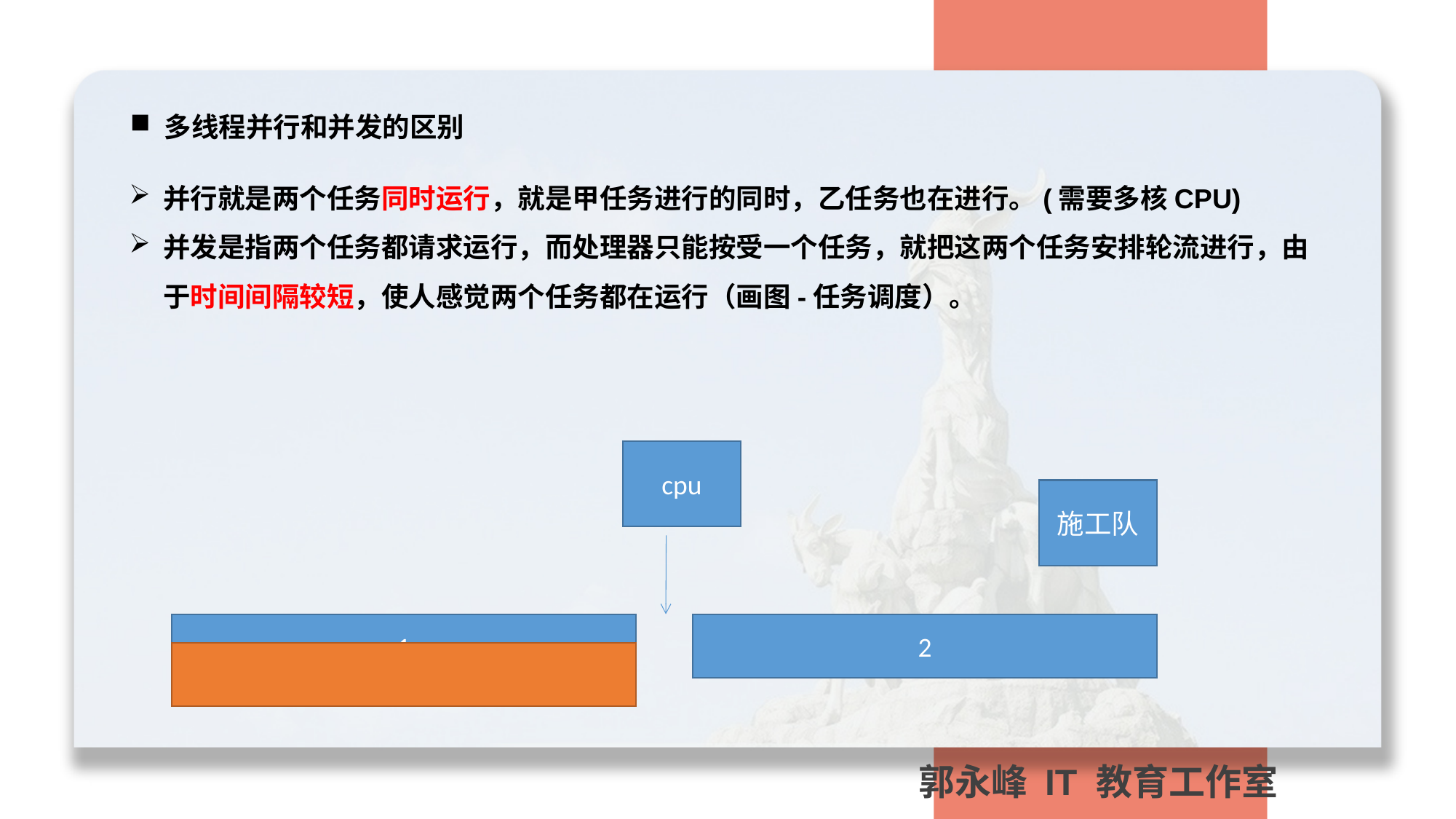

多线程并行和并发的区别
并行就是两个任务同时运行，就是甲任务进行的同时，乙任务也在进行。(需要多核CPU)
并发是指两个任务都请求运行，而处理器只能按受一个任务，就把这两个任务安排轮流进行，由于时间间隔较短，使人感觉两个任务都在运行（画图-任务调度）。

cpu
施工队
1
2